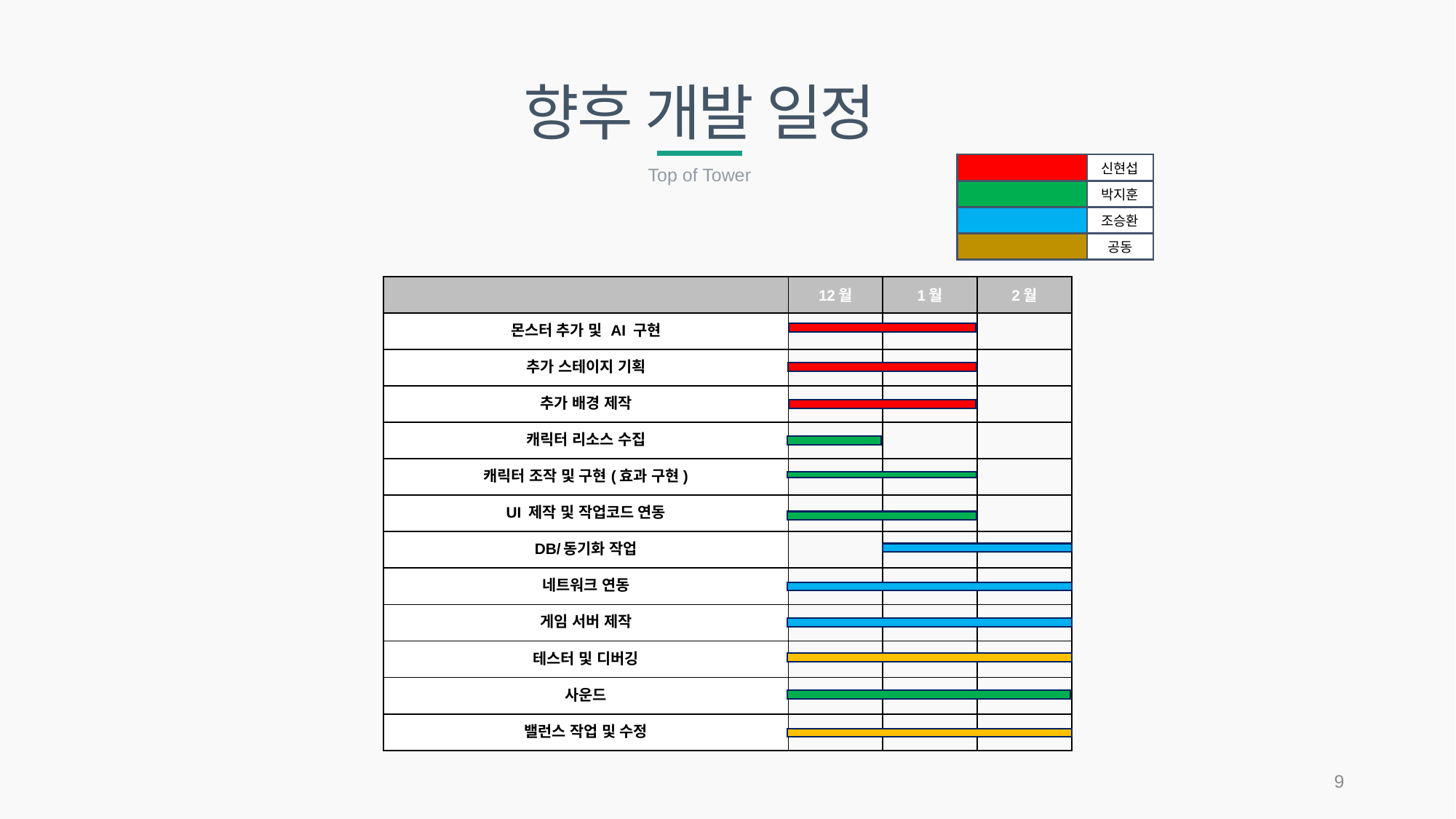

향후 개발 일정
|  | 신현섭 |
| --- | --- |
|  | 박지훈 |
|  | 조승환 |
|  | 공동 |
Top of Tower
|  | 12월 | 1월 | 2월 |
| --- | --- | --- | --- |
| 몬스터 추가 및 AI 구현 |  |  |  |
| 추가 스테이지 기획 |  |  |  |
| 추가 배경 제작 |  |  |  |
| 캐릭터 리소스 수집 |  |  |  |
| 캐릭터 조작 및 구현(효과 구현) |  |  |  |
| UI 제작 및 작업코드 연동 |  |  |  |
| DB/동기화 작업 |  |  |  |
| 네트워크 연동 |  |  |  |
| 게임 서버 제작 |  |  |  |
| 테스터 및 디버깅 |  |  |  |
| 사운드 |  |  |  |
| 밸런스 작업 및 수정 |  |  |  |

9